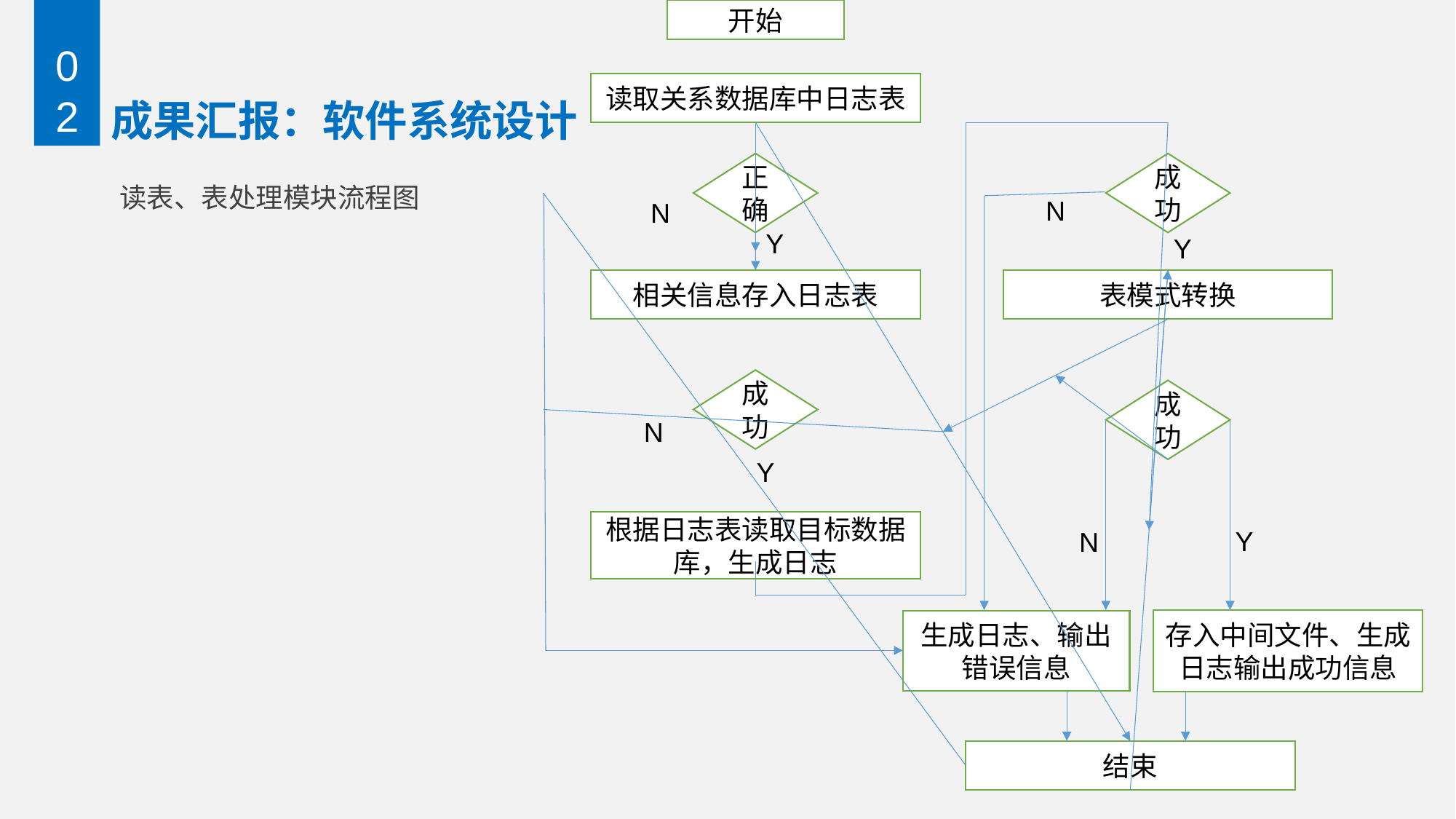

02
开始
# 成果汇报：软件系统设计
读取关系数据库中日志表
正确
成功
读表、表处理模块流程图
N
N
Y
Y
相关信息存入日志表
表模式转换
成功
成功
N
Y
根据日志表读取目标数据库，生成日志
Y
N
存入中间文件、生成日志输出成功信息
生成日志、输出错误信息
结束